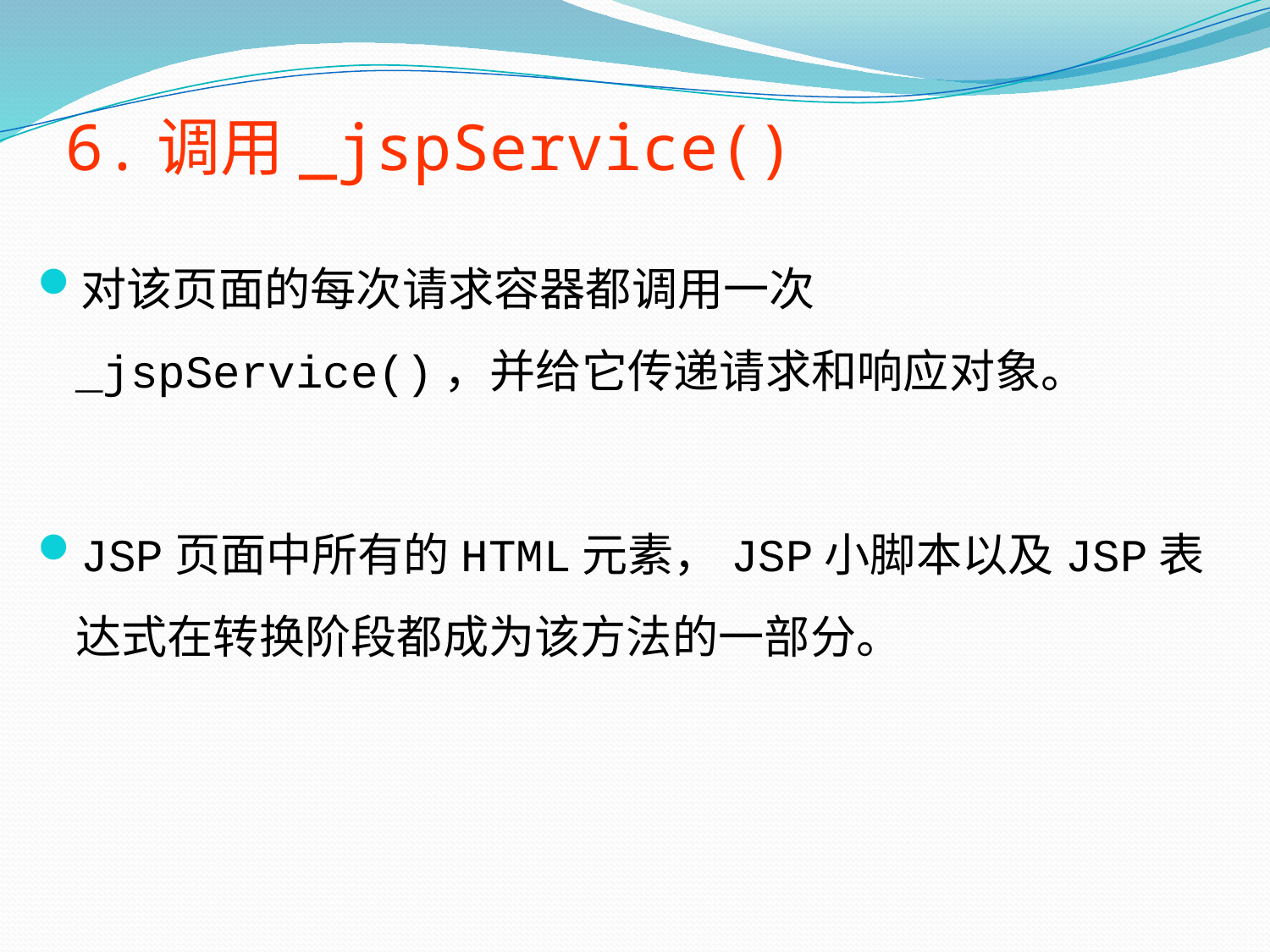

6.调用_jspService()
对该页面的每次请求容器都调用一次_jspService()，并给它传递请求和响应对象。

JSP页面中所有的HTML元素，JSP小脚本以及JSP表达式在转换阶段都成为该方法的一部分。